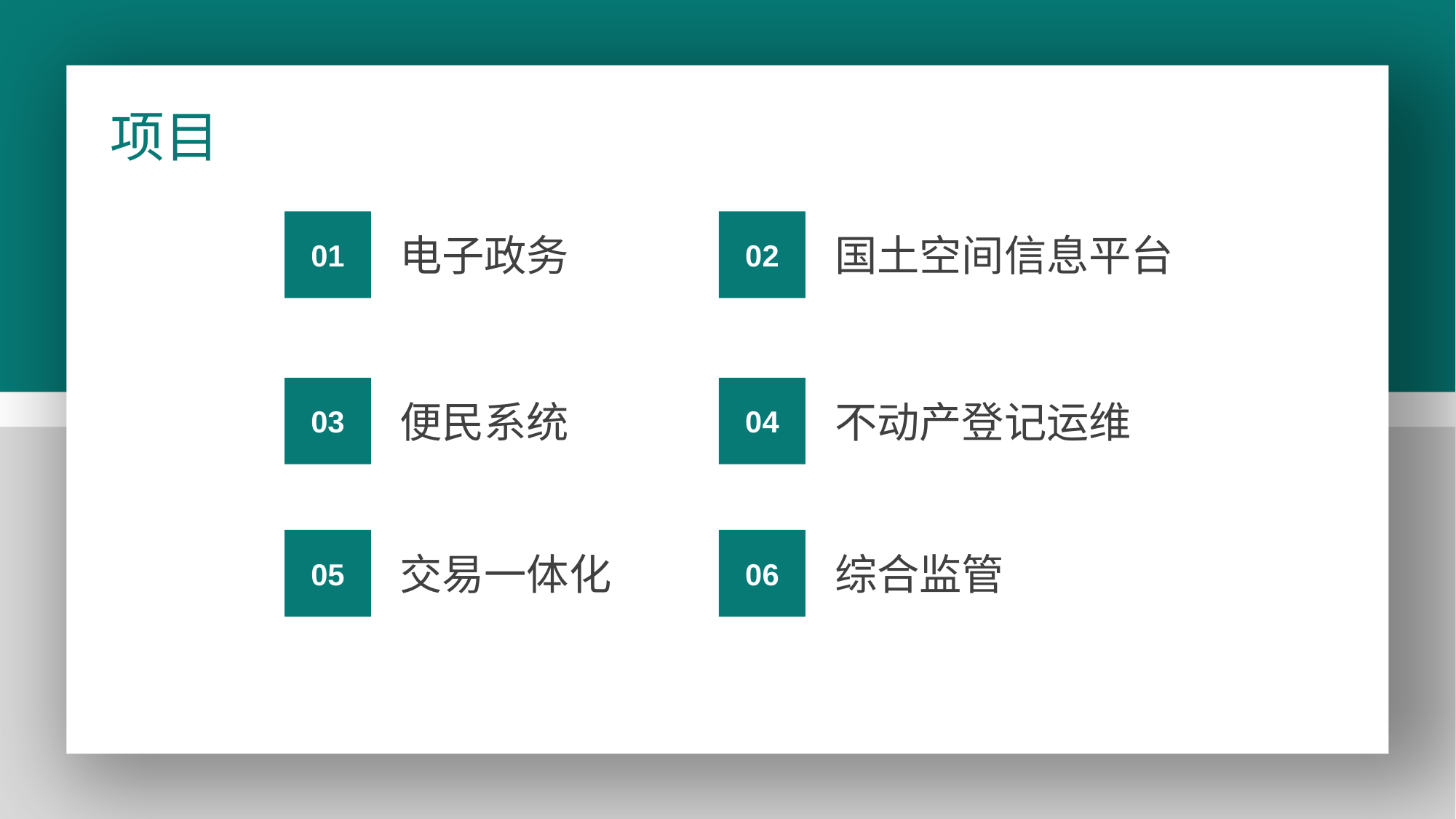

项目
01
02
电子政务
国土空间信息平台
03
04
便民系统
不动产登记运维
05
06
交易一体化
综合监管